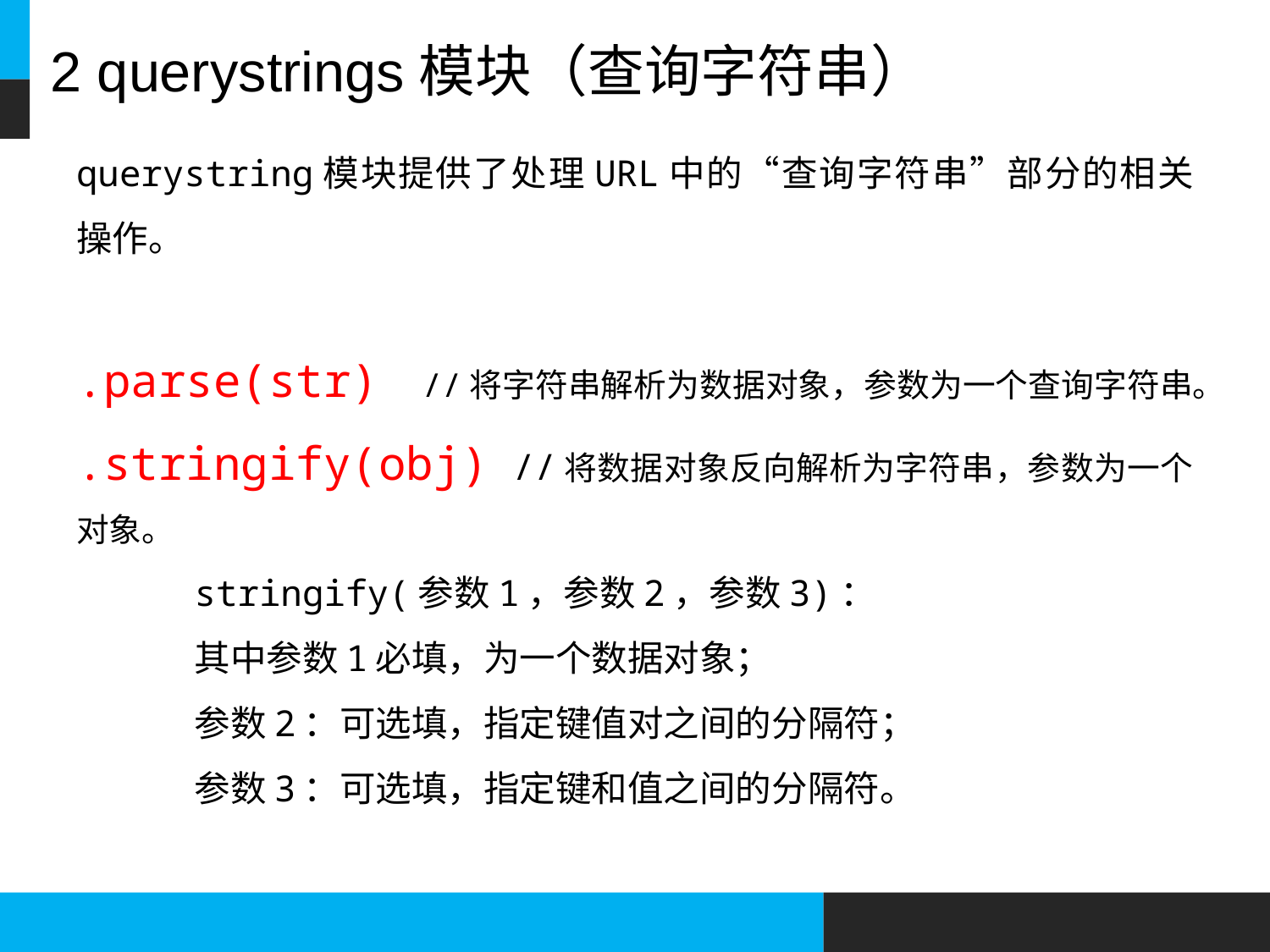

# 2 querystrings模块（查询字符串）
querystring模块提供了处理URL中的“查询字符串”部分的相关操作。

.parse(str)  //将字符串解析为数据对象，参数为一个查询字符串。
.stringify(obj) //将数据对象反向解析为字符串，参数为一个对象。
	stringify(参数1，参数2，参数3)：
	其中参数1必填，为一个数据对象；
	参数2：可选填，指定键值对之间的分隔符；
	参数3：可选填，指定键和值之间的分隔符。